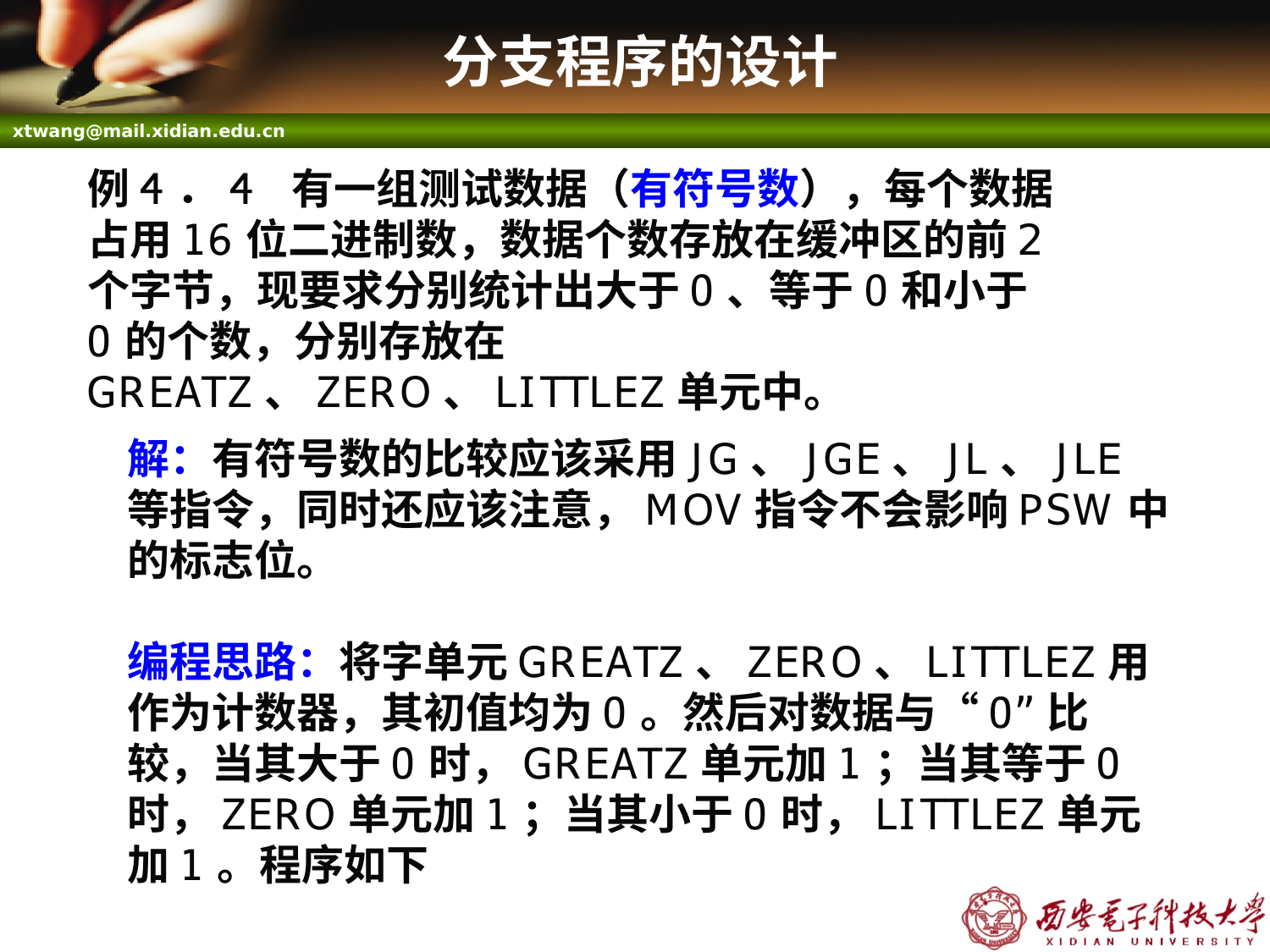

# 分支程序的设计
例4．4  有一组测试数据（有符号数），每个数据占用16位二进制数，数据个数存放在缓冲区的前2个字节，现要求分别统计出大于0、等于0和小于0的个数，分别存放在GREATZ、ZERO、LITTLEZ单元中。
解：有符号数的比较应该采用JG、JGE、JL、JLE等指令，同时还应该注意，MOV指令不会影响PSW中的标志位。

编程思路：将字单元GREATZ、ZERO、LITTLEZ用作为计数器，其初值均为0。然后对数据与“0”比较，当其大于0时，GREATZ单元加1；当其等于0时，ZERO单元加1；当其小于0时，LITTLEZ单元加1。程序如下